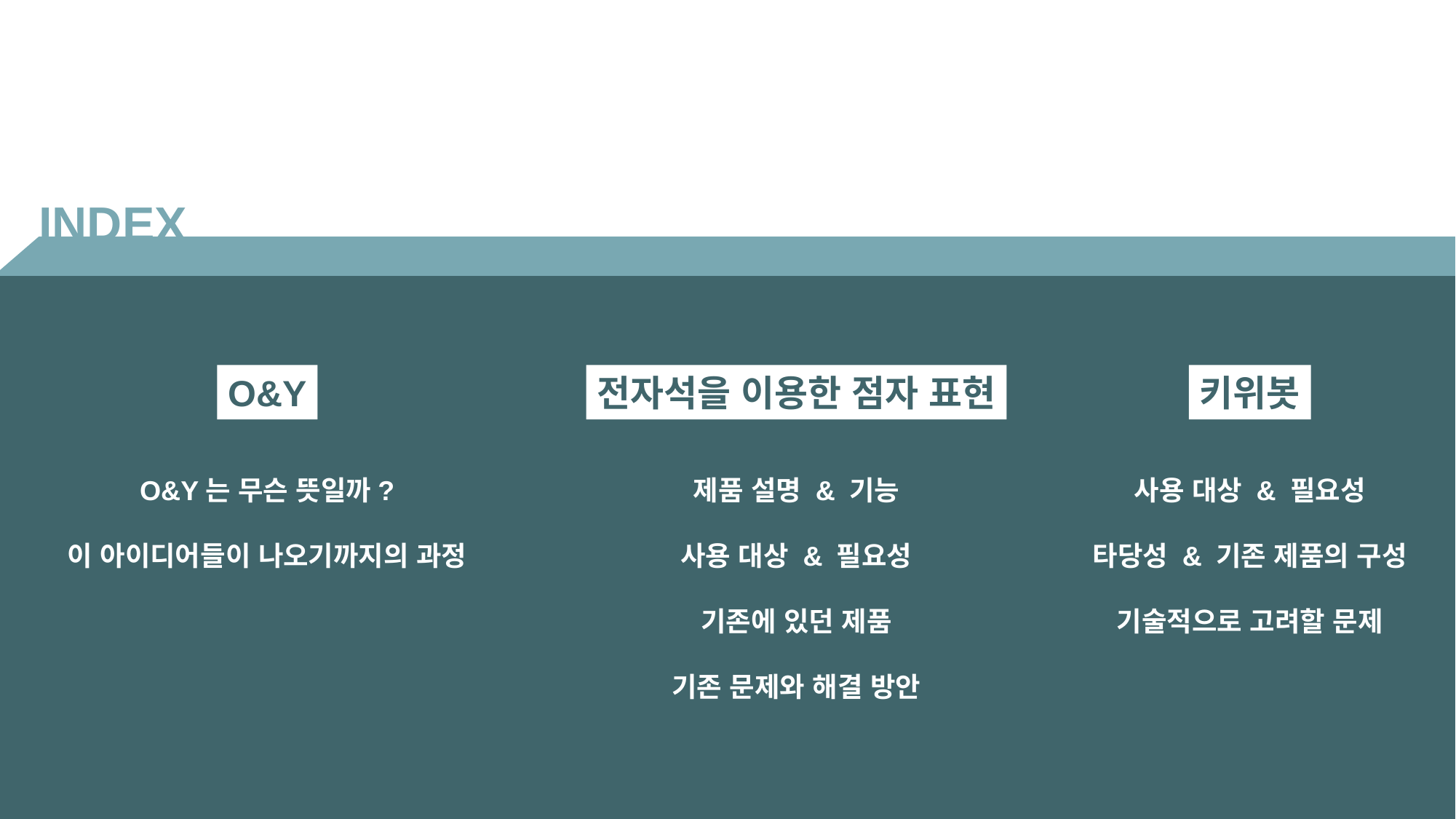

INDEX

O&Y
전자석을 이용한 점자 표현
키위봇
O&Y는 무슨 뜻일까?
이 아이디어들이 나오기까지의 과정
제품 설명 & 기능
사용 대상 & 필요성
기존에 있던 제품
기존 문제와 해결 방안
사용 대상 & 필요성
타당성 & 기존 제품의 구성
기술적으로 고려할 문제